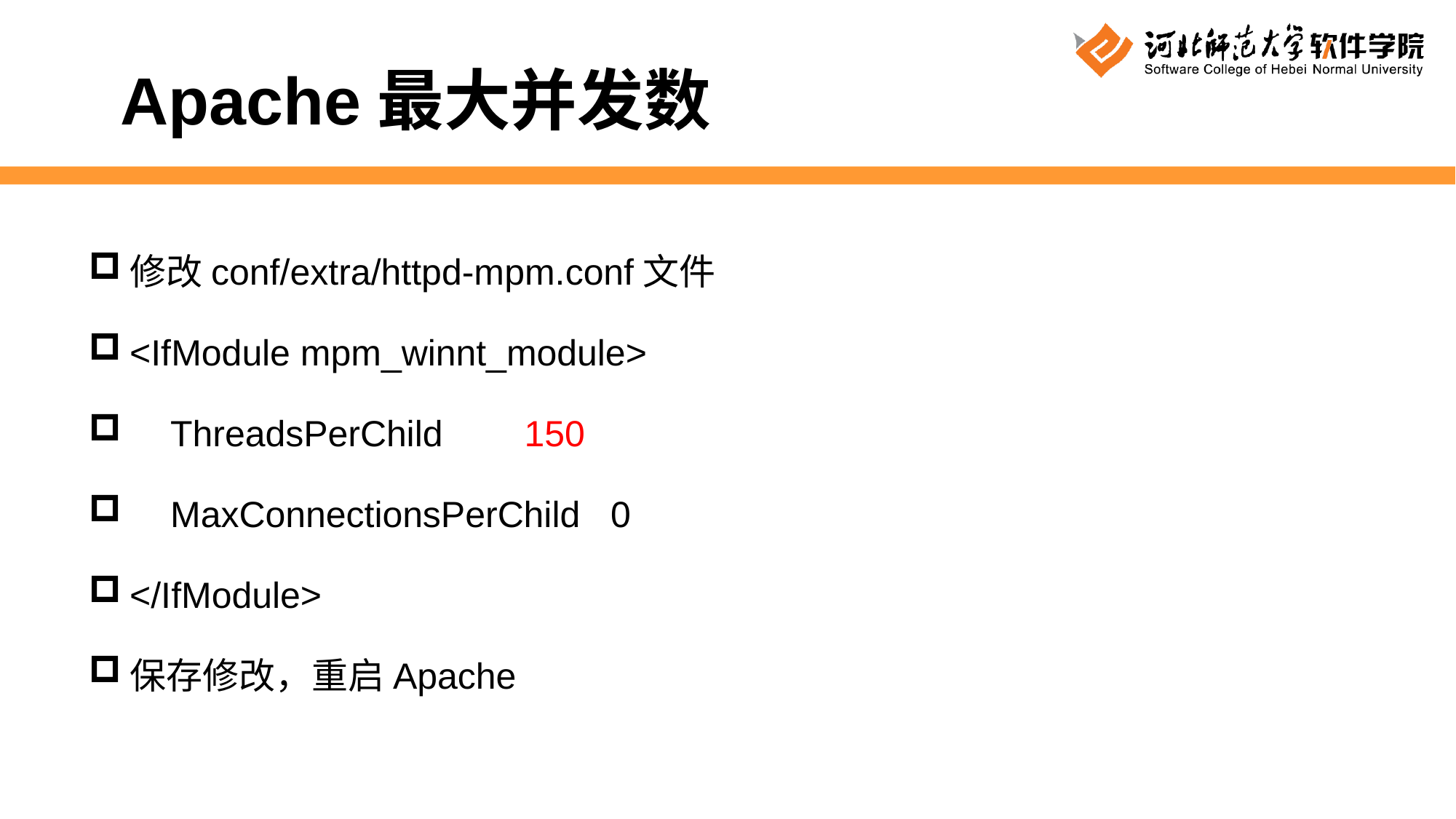

Apache最大并发数
修改conf/extra/httpd-mpm.conf文件
<IfModule mpm_winnt_module>
    ThreadsPerChild        150
    MaxConnectionsPerChild   0
</IfModule>
保存修改，重启Apache